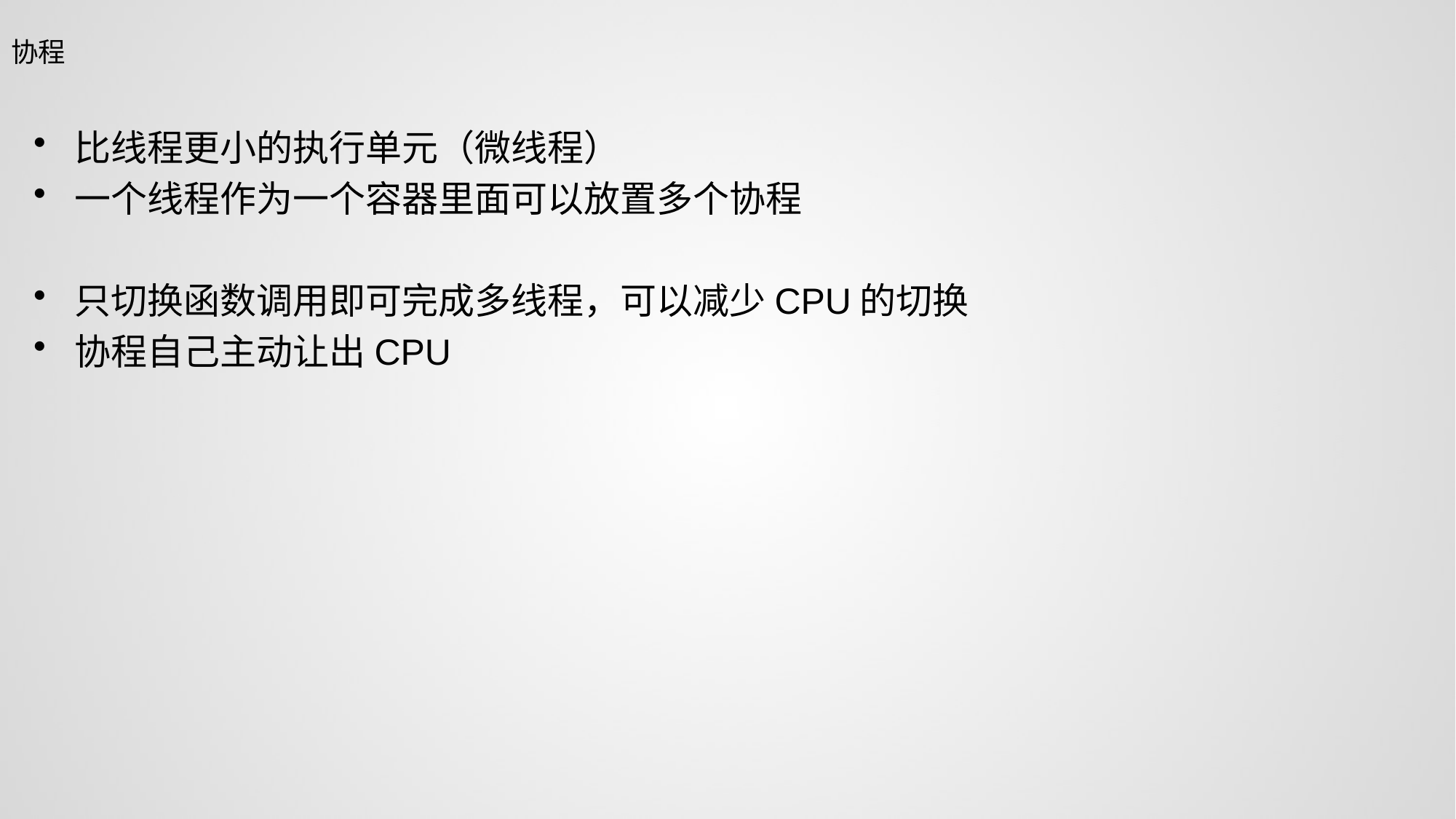

协程
⽐线程更⼩的执⾏单元（微线程）
⼀个线程作为⼀个容器⾥⾯可以放置多个协程

只切换函数调用即可完成多线程，可以减少CPU的切换
协程⾃⼰主动让出CPU